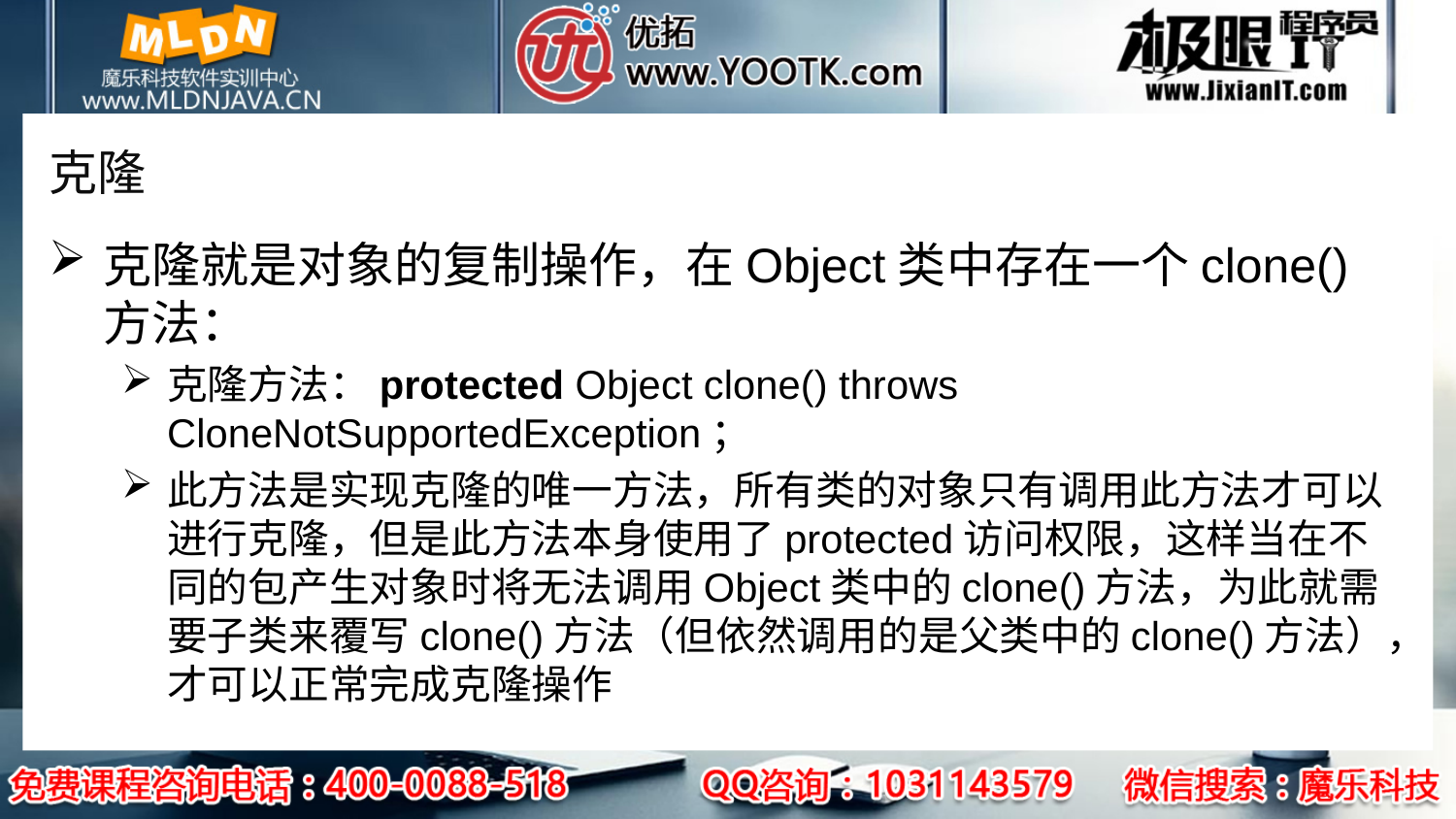

# 克隆
克隆就是对象的复制操作，在Object类中存在一个clone()方法：
克隆方法：protected Object clone() throws CloneNotSupportedException；
此方法是实现克隆的唯一方法，所有类的对象只有调用此方法才可以进行克隆，但是此方法本身使用了protected访问权限，这样当在不同的包产生对象时将无法调用Object类中的clone()方法，为此就需要子类来覆写clone()方法（但依然调用的是父类中的clone()方法），才可以正常完成克隆操作